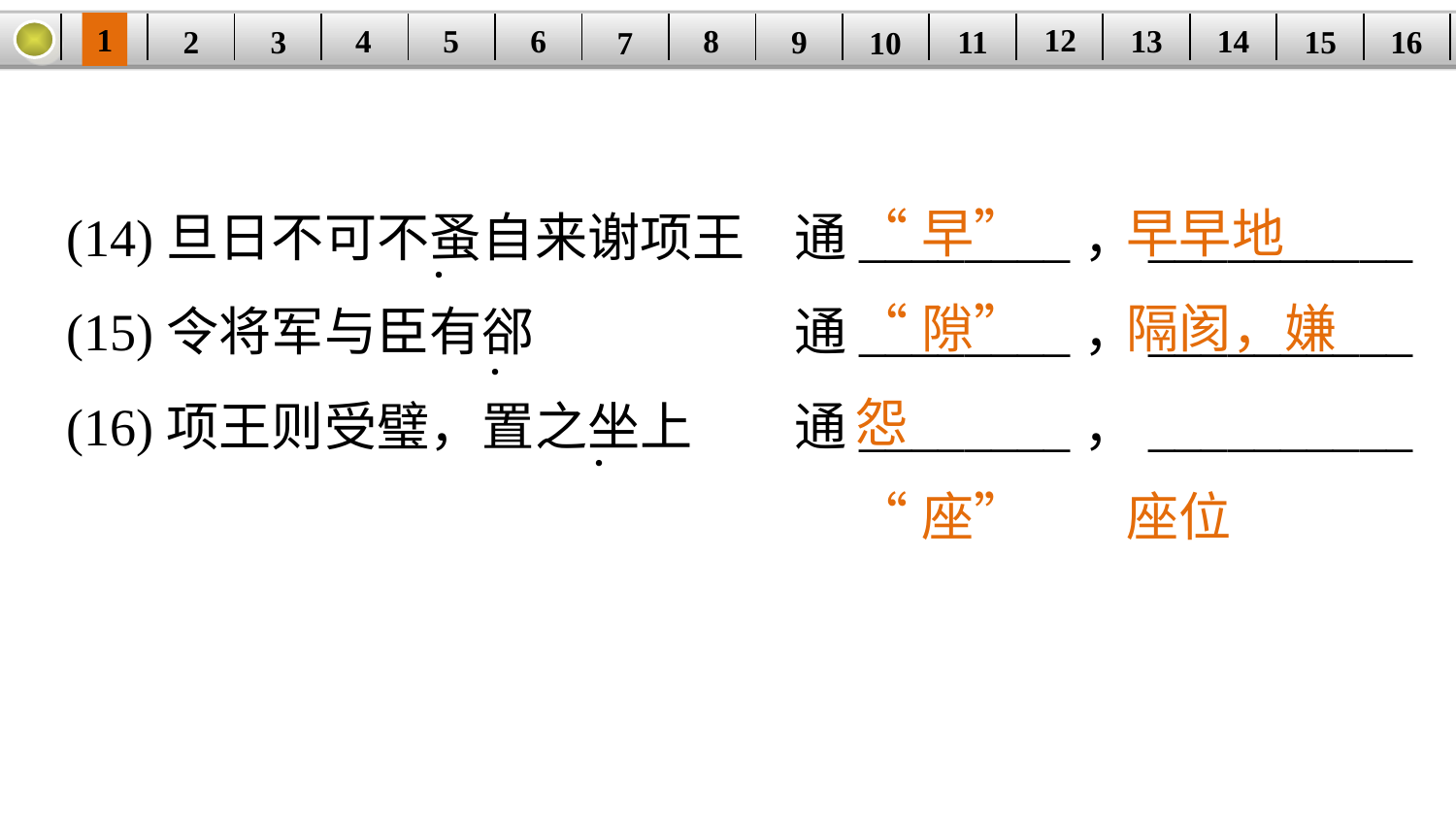

1
12
6
14
8
5
|  |  |  |  |  |  |  |  |  |  |  |  |  |  |  |  |
| --- | --- | --- | --- | --- | --- | --- | --- | --- | --- | --- | --- | --- | --- | --- | --- |
13
4
15
2
9
3
11
16
10
7

“早”　    早早地
“隙”　    隔阂，嫌怨
“座”　    座位
(14)旦日不可不蚤自来谢项王  	通________，__________
(15)令将军与臣有郤  		通________，__________
(16)项王则受璧，置之坐上  	通________，__________
·
·
·